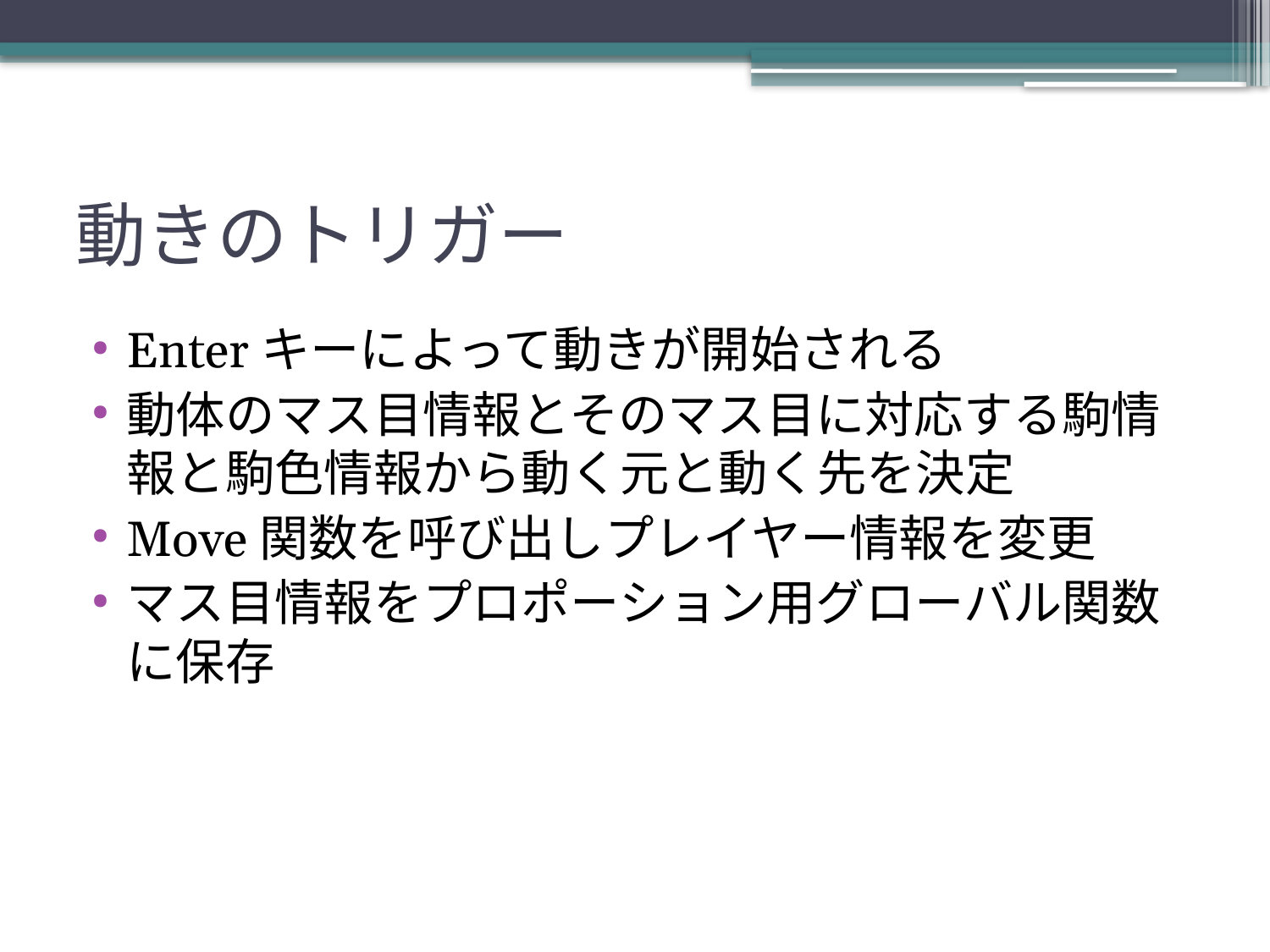

# 動きのトリガー
Enterキーによって動きが開始される
動体のマス目情報とそのマス目に対応する駒情報と駒色情報から動く元と動く先を決定
Move関数を呼び出しプレイヤー情報を変更
マス目情報をプロポーション用グローバル関数に保存